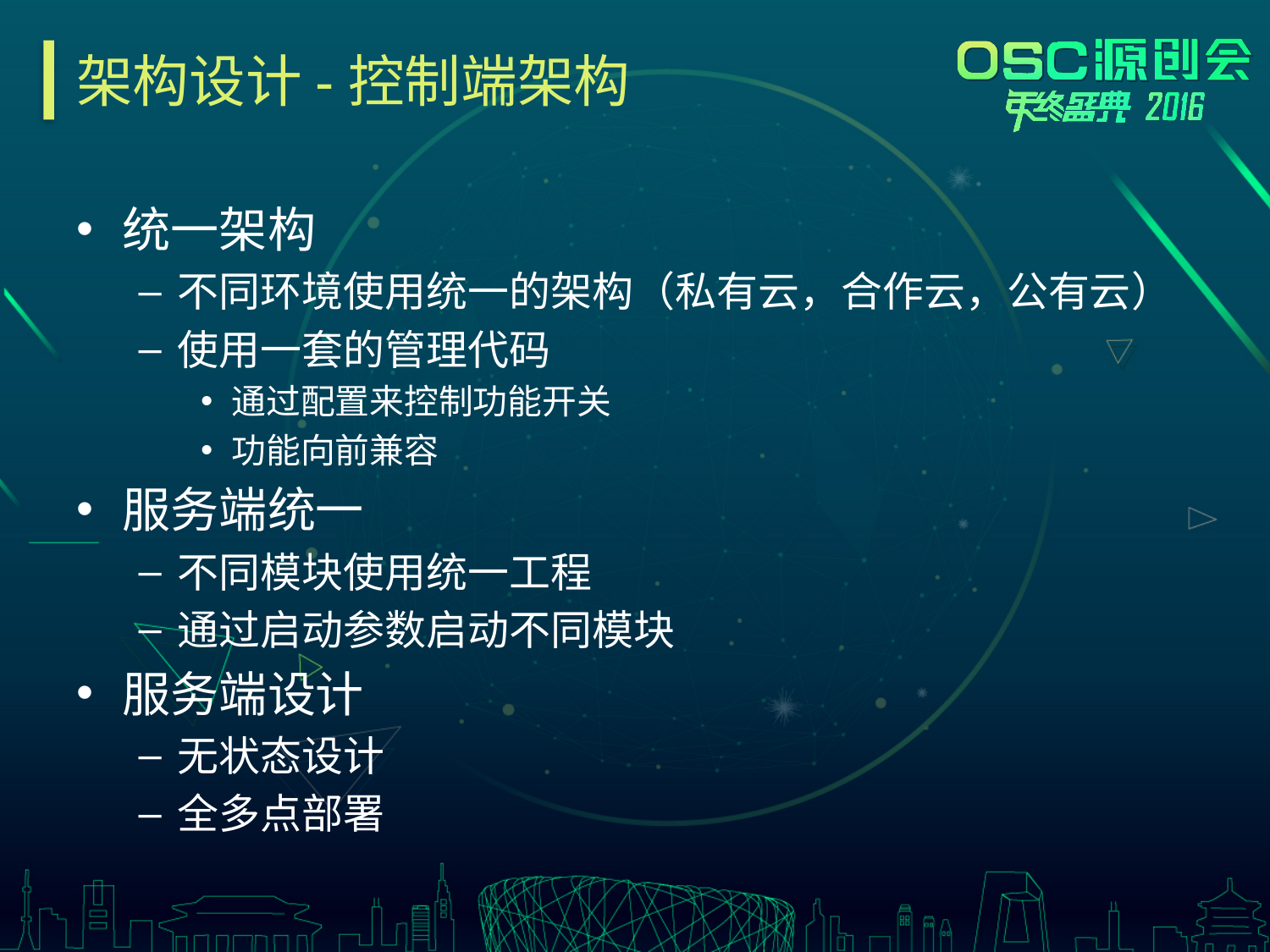

# 架构设计-控制端架构
统一架构
不同环境使用统一的架构（私有云，合作云，公有云）
使用一套的管理代码
通过配置来控制功能开关
功能向前兼容
服务端统一
不同模块使用统一工程
通过启动参数启动不同模块
服务端设计
无状态设计
全多点部署